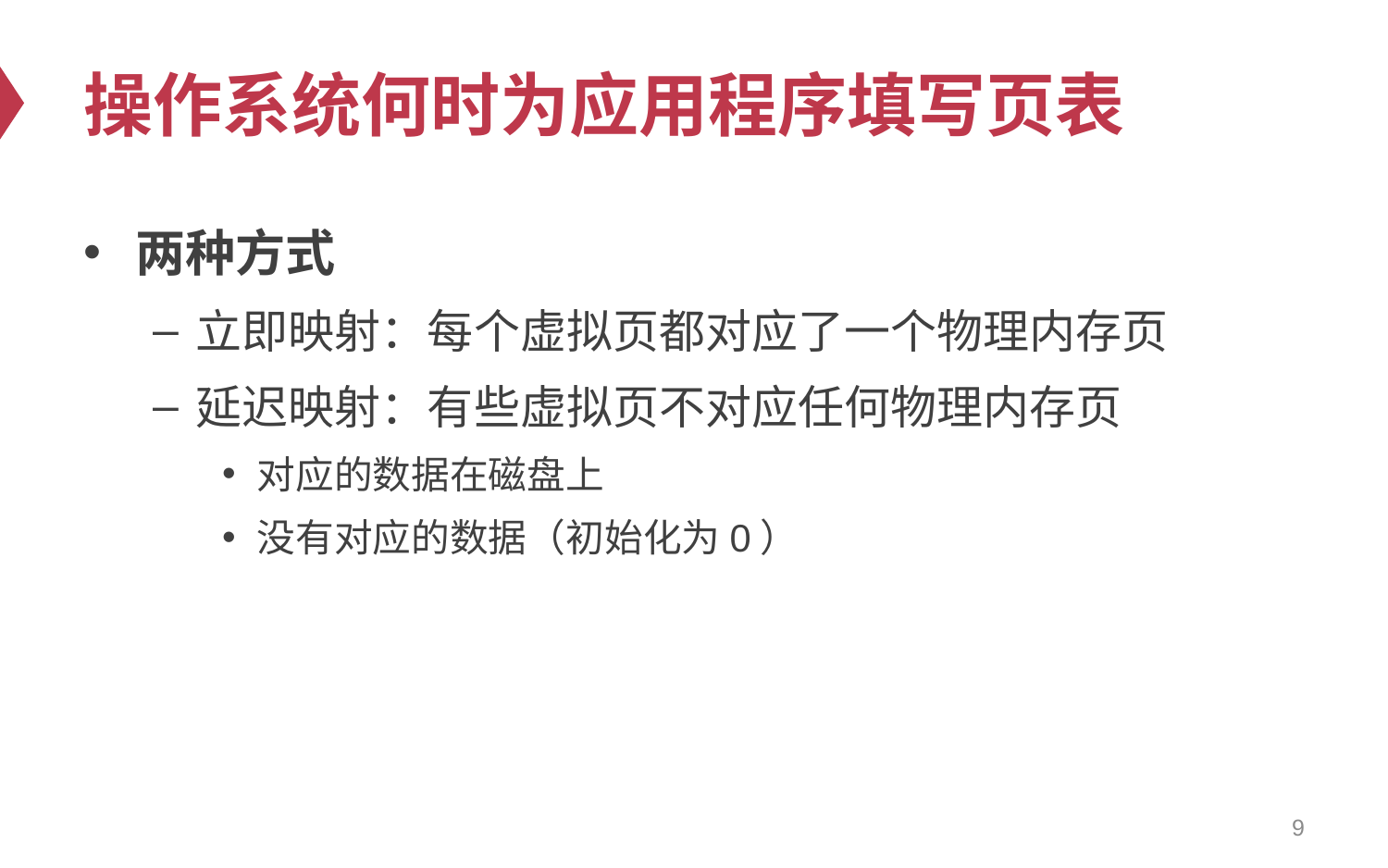

# 操作系统何时为应用程序填写页表
两种方式
立即映射：每个虚拟页都对应了一个物理内存页
延迟映射：有些虚拟页不对应任何物理内存页
对应的数据在磁盘上
没有对应的数据（初始化为0）
9